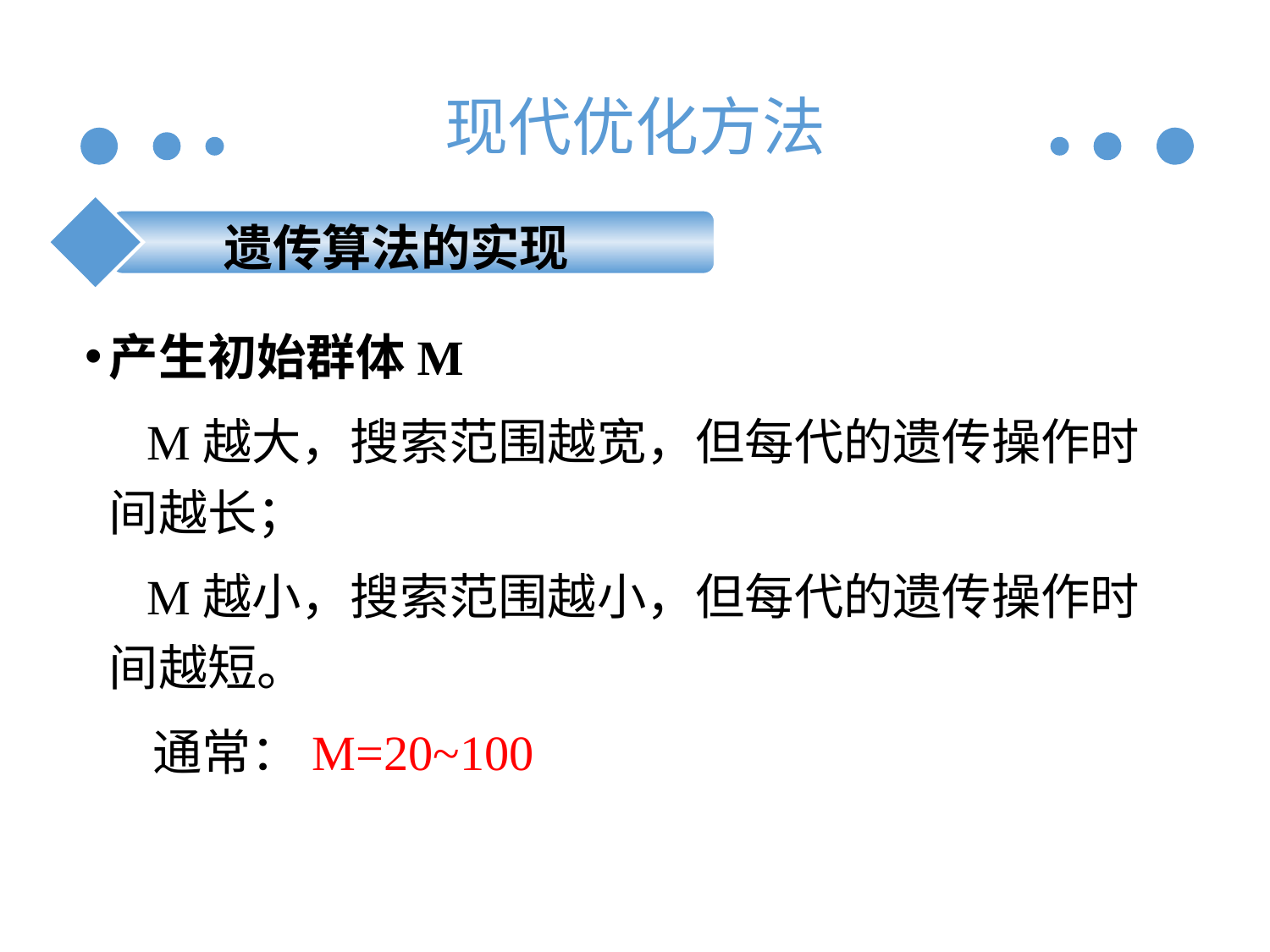

# 现代优化方法

遗传算法的实现
产生初始群体M
     M越大，搜索范围越宽，但每代的遗传操作时间越长；
     M越小，搜索范围越小，但每代的遗传操作时间越短。
     通常：M=20~100